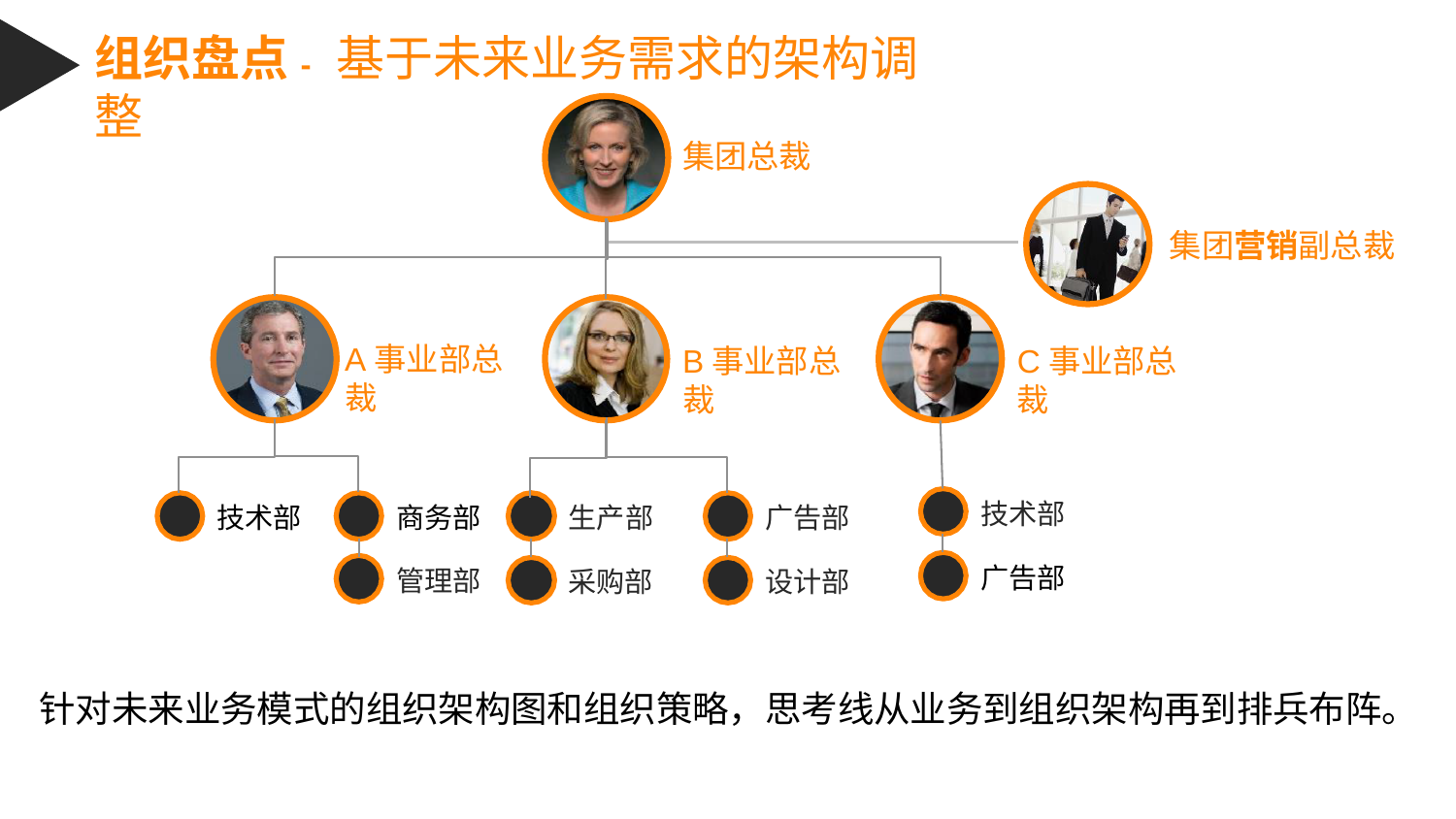

# 组织盘点- 基于未来业务需求的架构调整

集团总裁

集团营销副总裁

A事业部总裁
B事业部总裁
C事业部总裁

技术部
广告部
技术部
商务部
管理部
生产部
采购部
广告部
设计部

针对未来业务模式的组织架构图和组织策略，思考线从业务到组织架构再到排兵布阵。